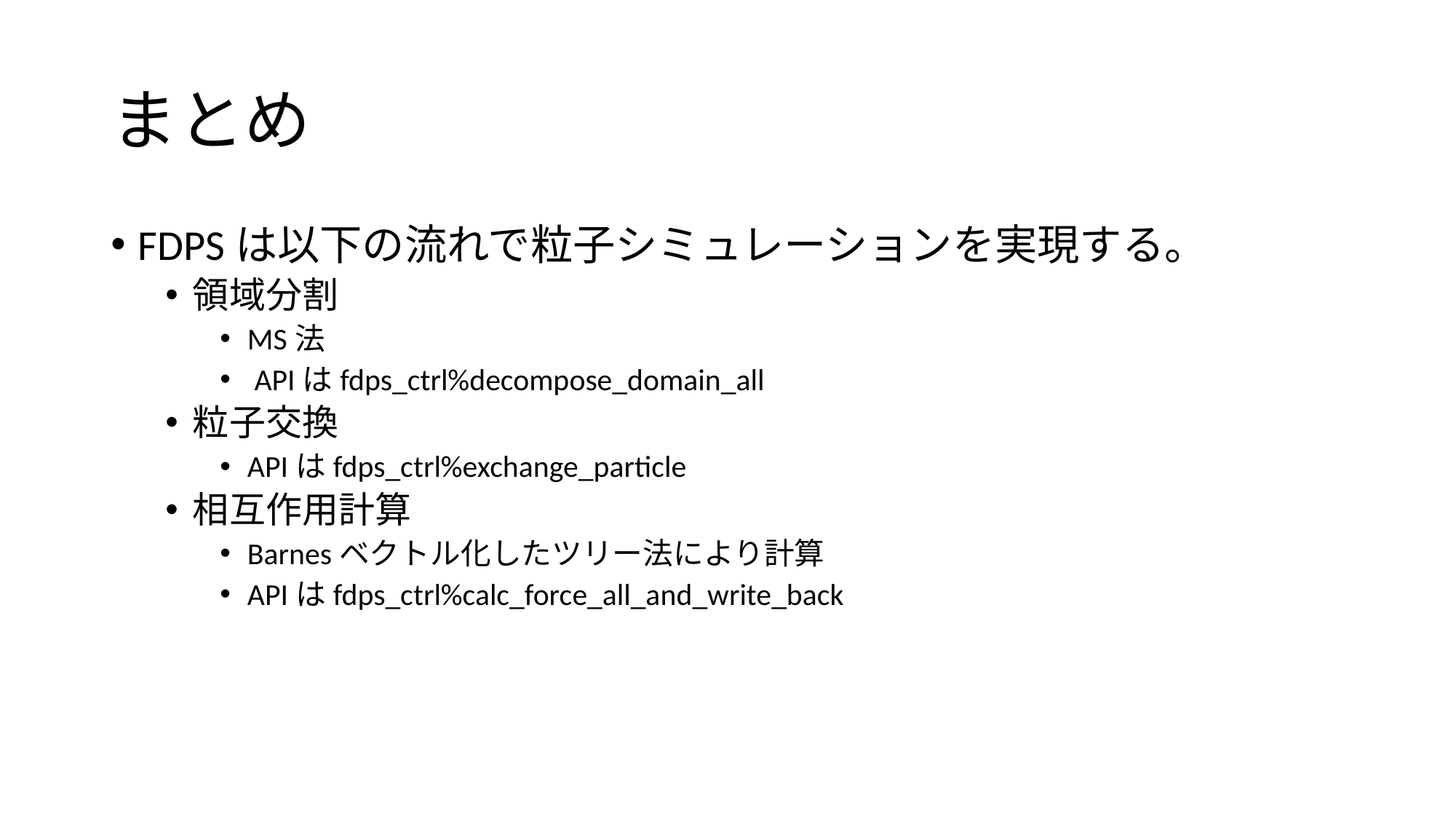

# まとめ
FDPSは以下の流れで粒子シミュレーションを実現する。
領域分割
MS法
 APIはfdps_ctrl%decompose_domain_all
粒子交換
APIはfdps_ctrl%exchange_particle
相互作用計算
Barnesベクトル化したツリー法により計算
APIはfdps_ctrl%calc_force_all_and_write_back